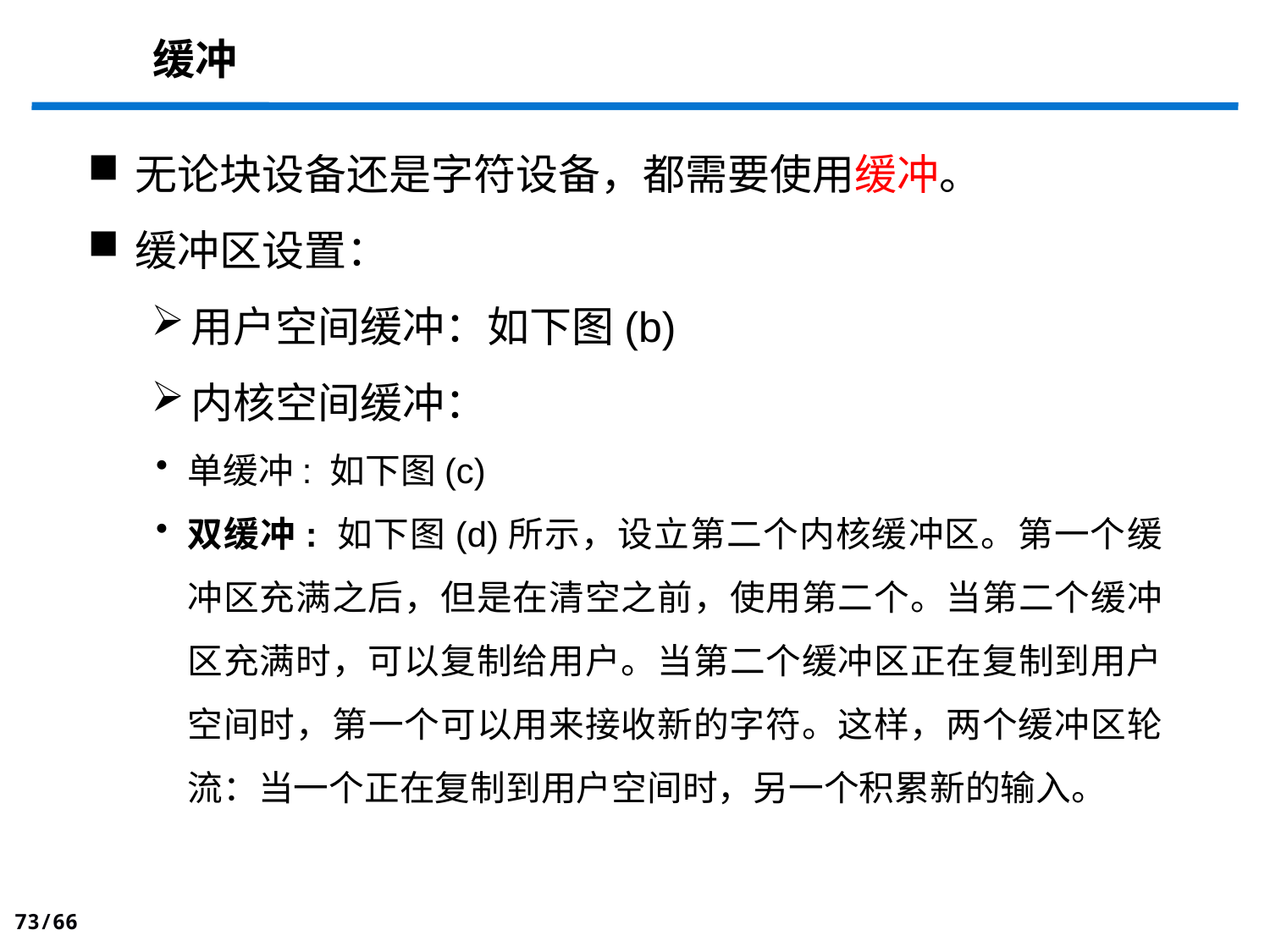

# 缓冲
无论块设备还是字符设备，都需要使用缓冲。
缓冲区设置：
用户空间缓冲：如下图(b)
内核空间缓冲：
单缓冲: 如下图(c)
双缓冲: 如下图(d)所示，设立第二个内核缓冲区。第一个缓冲区充满之后，但是在清空之前，使用第二个。当第二个缓冲区充满时，可以复制给用户。当第二个缓冲区正在复制到用户空间时，第一个可以用来接收新的字符。这样，两个缓冲区轮流：当一个正在复制到用户空间时，另一个积累新的输入。